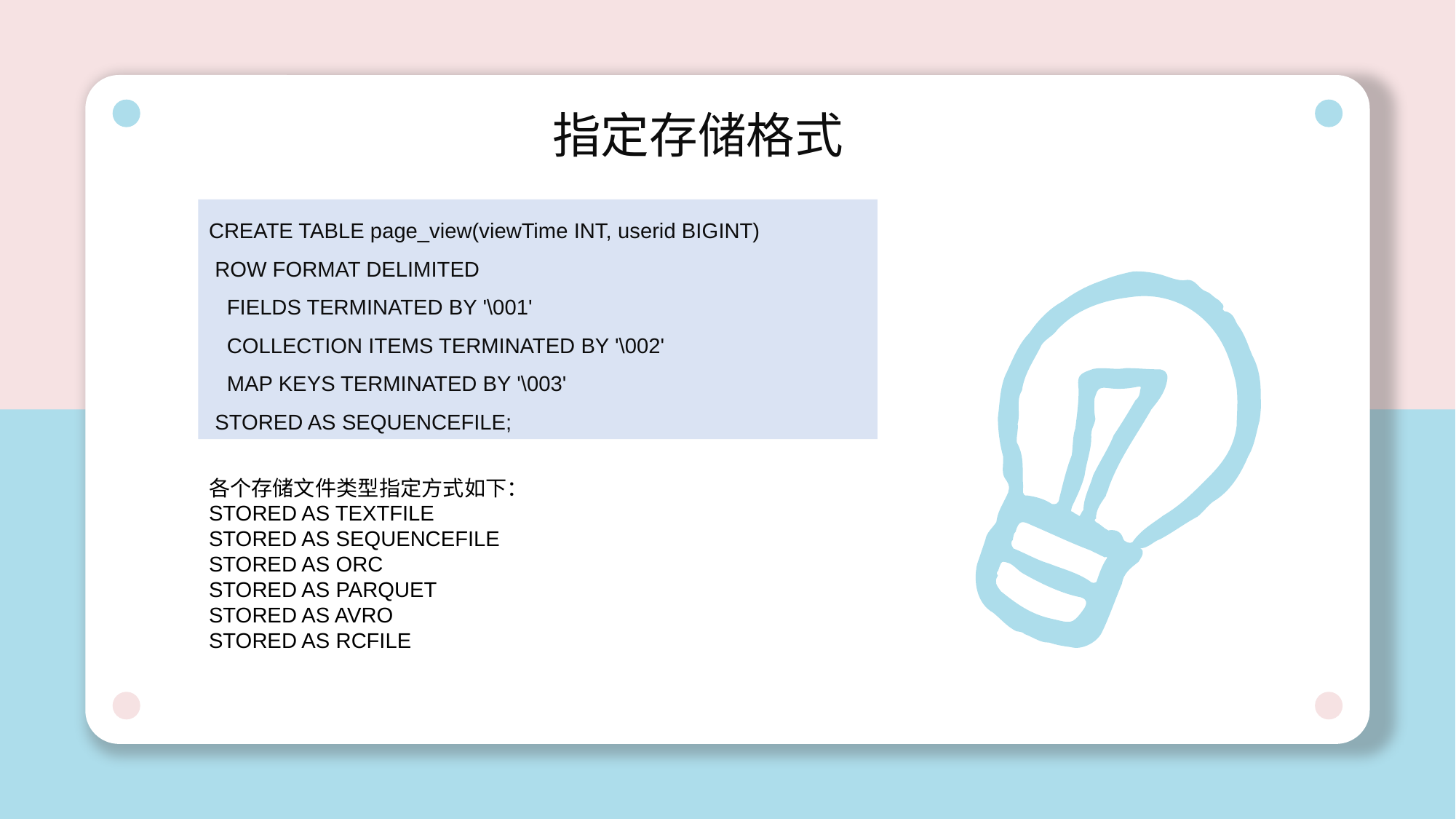

指定存储格式

CREATE TABLE page_view(viewTime INT, userid BIGINT)
 ROW FORMAT DELIMITED
   FIELDS TERMINATED BY '\001'
   COLLECTION ITEMS TERMINATED BY '\002'
   MAP KEYS TERMINATED BY '\003'
 STORED AS SEQUENCEFILE;

各个存储文件类型指定方式如下：
STORED AS TEXTFILE
STORED AS SEQUENCEFILE
STORED AS ORC
STORED AS PARQUET
STORED AS AVRO
STORED AS RCFILE